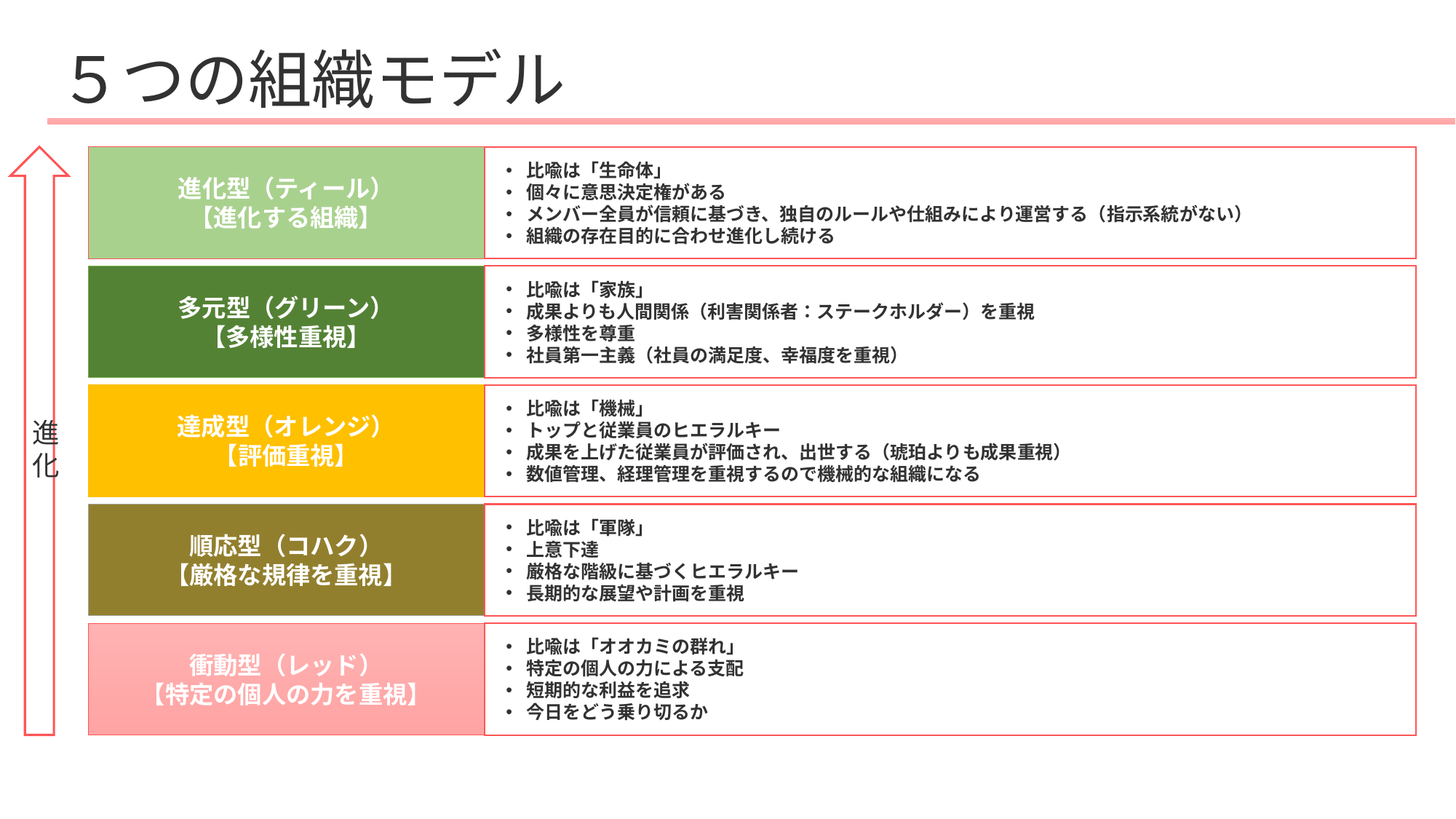

# ５つの組織モデル
進化
進化型（ティール）
【進化する組織】
比喩は「生命体」
個々に意思決定権がある
メンバー全員が信頼に基づき、独自のルールや仕組みにより運営する（指示系統がない）
組織の存在目的に合わせ進化し続ける
多元型（グリーン）
【多様性重視】
比喩は「家族」
成果よりも人間関係（利害関係者：ステークホルダー）を重視
多様性を尊重
社員第一主義（社員の満足度、幸福度を重視）
達成型（オレンジ）
【評価重視】
比喩は「機械」
トップと従業員のヒエラルキー
成果を上げた従業員が評価され、出世する（琥珀よりも成果重視）
数値管理、経理管理を重視するので機械的な組織になる
順応型（コハク）
【厳格な規律を重視】
比喩は「軍隊」
上意下達
厳格な階級に基づくヒエラルキー
長期的な展望や計画を重視
衝動型（レッド）
【特定の個人の力を重視】
比喩は「オオカミの群れ」
特定の個人の力による支配
短期的な利益を追求
今日をどう乗り切るか
144